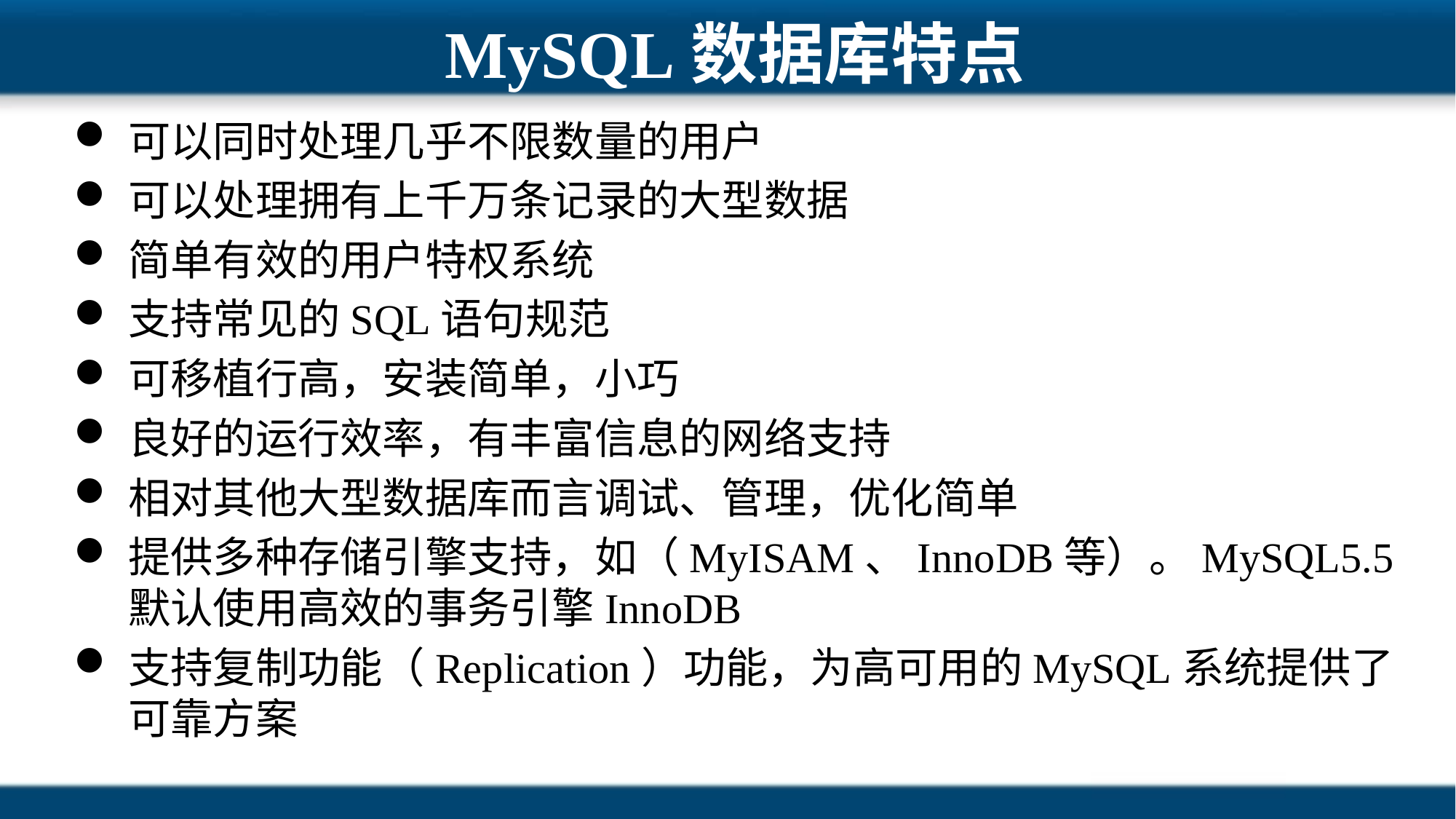

# MySQL数据库特点
可以同时处理几乎不限数量的用户
可以处理拥有上千万条记录的大型数据
简单有效的用户特权系统
支持常见的SQL语句规范
可移植行高，安装简单，小巧
良好的运行效率，有丰富信息的网络支持
相对其他大型数据库而言调试、管理，优化简单
提供多种存储引擎支持，如（MyISAM、InnoDB等）。MySQL5.5默认使用高效的事务引擎InnoDB
支持复制功能（Replication）功能，为高可用的MySQL系统提供了可靠方案